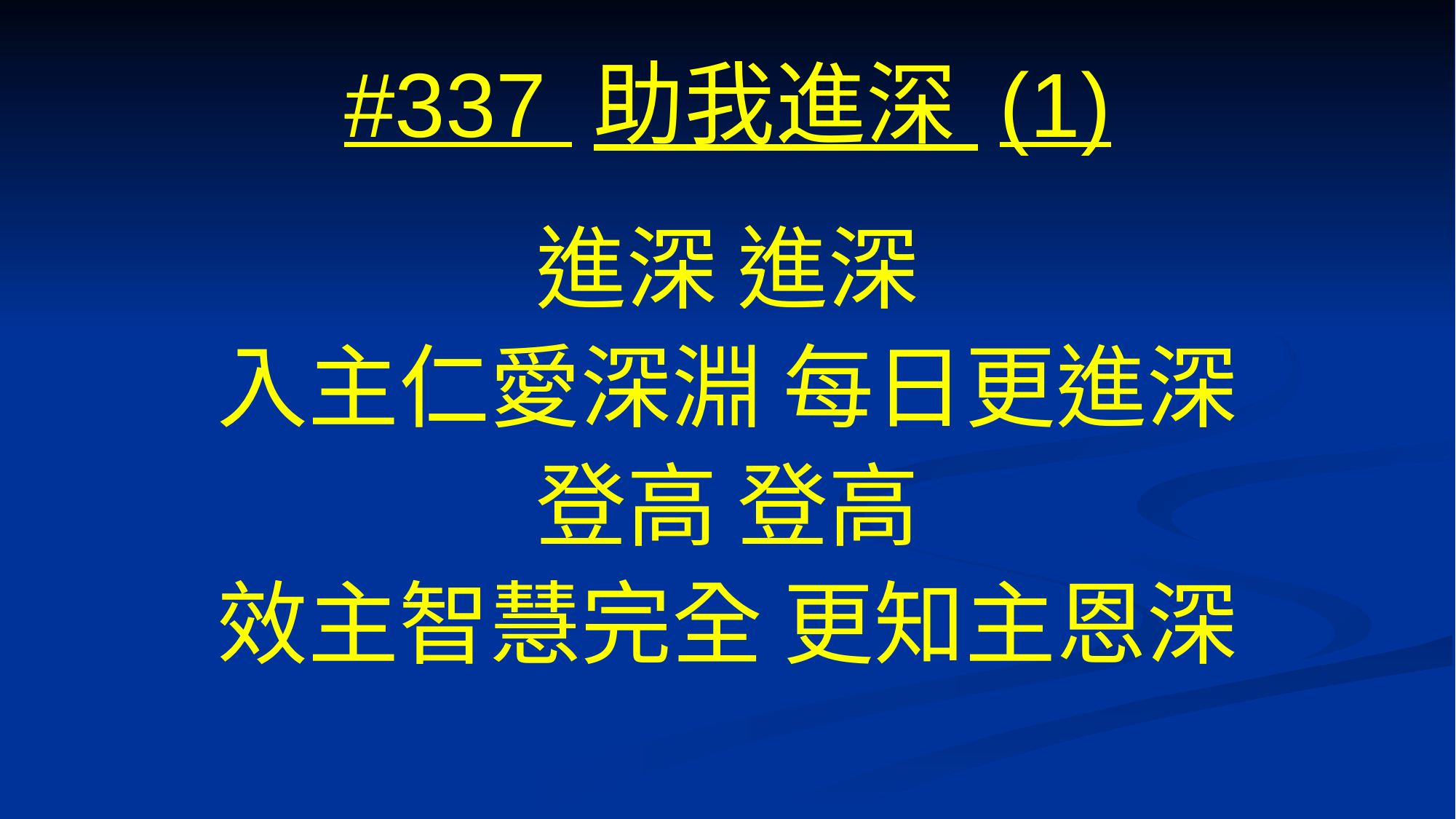

# #337 助我進深 (1)
進深 進深
入主仁愛深淵 每日更進深
登高 登高
效主智慧完全 更知主恩深